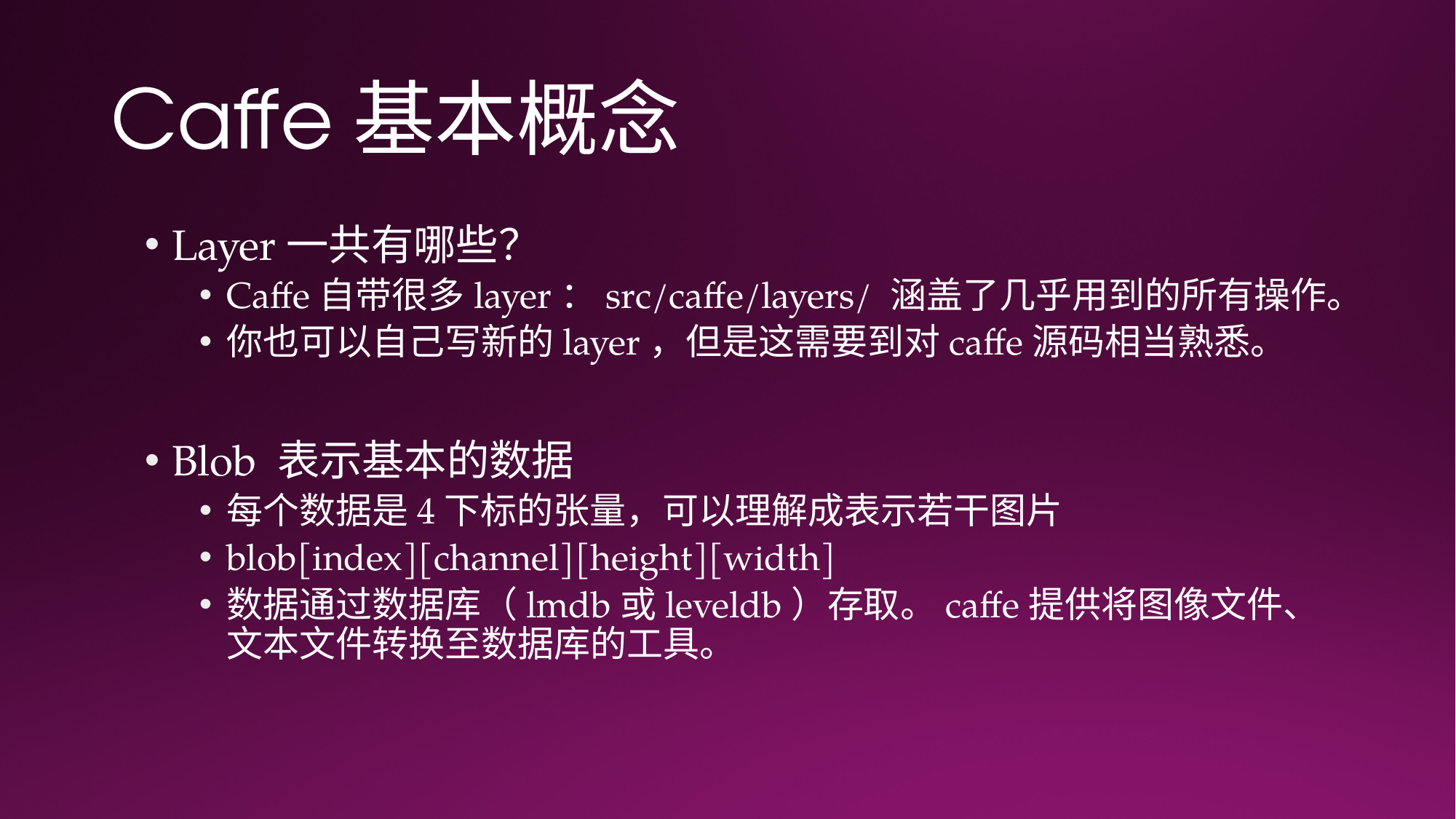

# Caffe基本概念
Layer一共有哪些？
Caffe自带很多layer：src/caffe/layers/ 涵盖了几乎用到的所有操作。
你也可以自己写新的layer，但是这需要到对caffe源码相当熟悉。

Blob 表示基本的数据
每个数据是4下标的张量，可以理解成表示若干图片
blob[index][channel][height][width]
数据通过数据库（lmdb或leveldb）存取。caffe提供将图像文件、文本文件转换至数据库的工具。